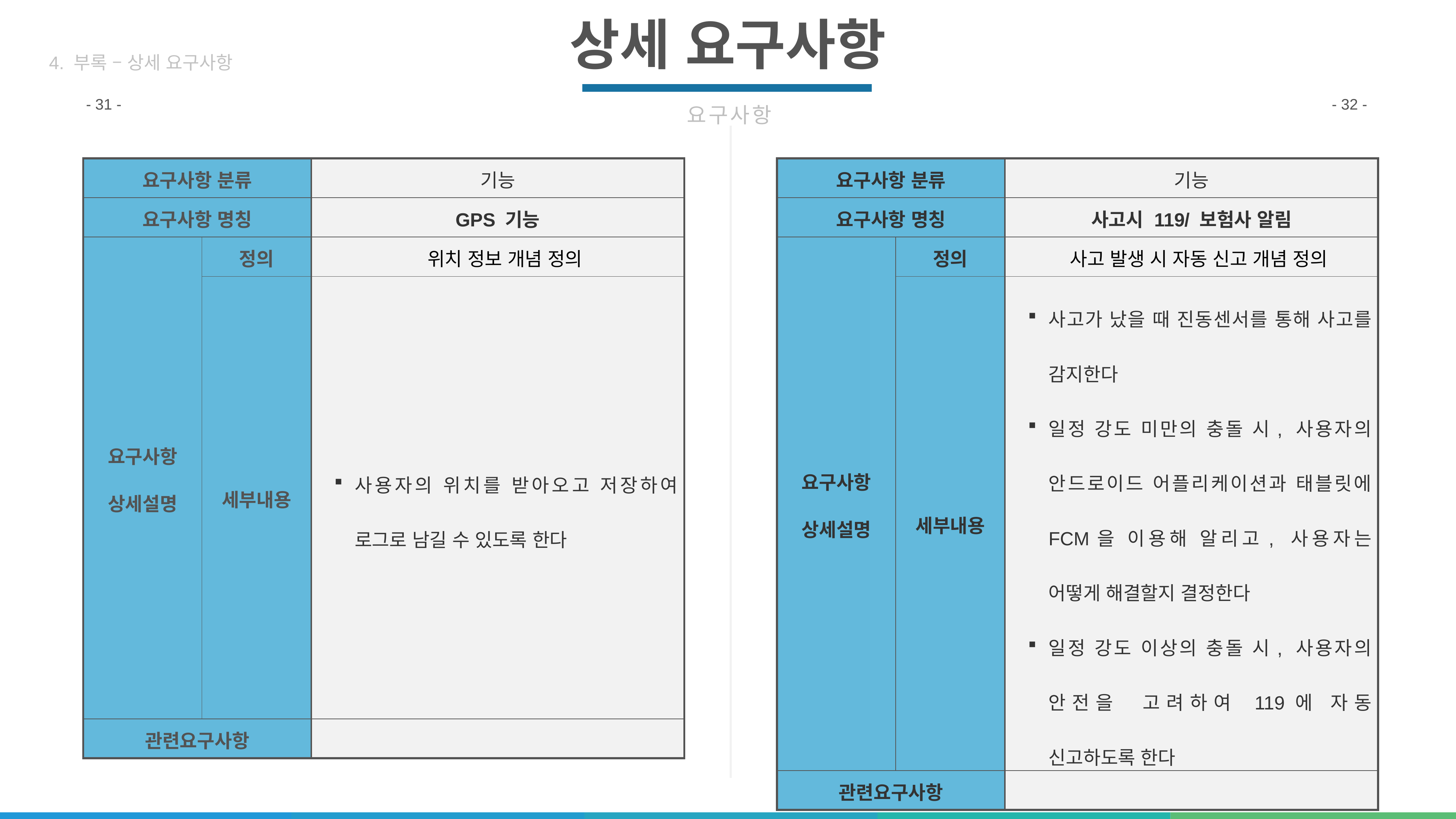

상세 요구사항
4. 부록 – 상세 요구사항

요구사항
- 31 -
- 32 -
| 요구사항 분류 |  | 기능 |
| --- | --- | --- |
| 요구사항 명칭 |  | GPS 기능 |
| 요구사항 상세설명 | 정의 | 위치 정보 개념 정의 |
|  | 세부내용 | 사용자의 위치를 받아오고 저장하여 로그로 남길 수 있도록 한다 |
| 관련요구사항 |  |  |
| 요구사항 분류 |  | 기능 |
| --- | --- | --- |
| 요구사항 명칭 |  | 사고시 119/ 보험사 알림 |
| 요구사항 상세설명 | 정의 | 사고 발생 시 자동 신고 개념 정의 |
|  | 세부내용 | 사고가 났을 때 진동센서를 통해 사고를 감지한다 일정 강도 미만의 충돌 시, 사용자의 안드로이드 어플리케이션과 태블릿에 FCM을 이용해 알리고, 사용자는 어떻게 해결할지 결정한다 일정 강도 이상의 충돌 시, 사용자의 안전을 고려하여 119에 자동 신고하도록 한다 |
| 관련요구사항 |  |  |